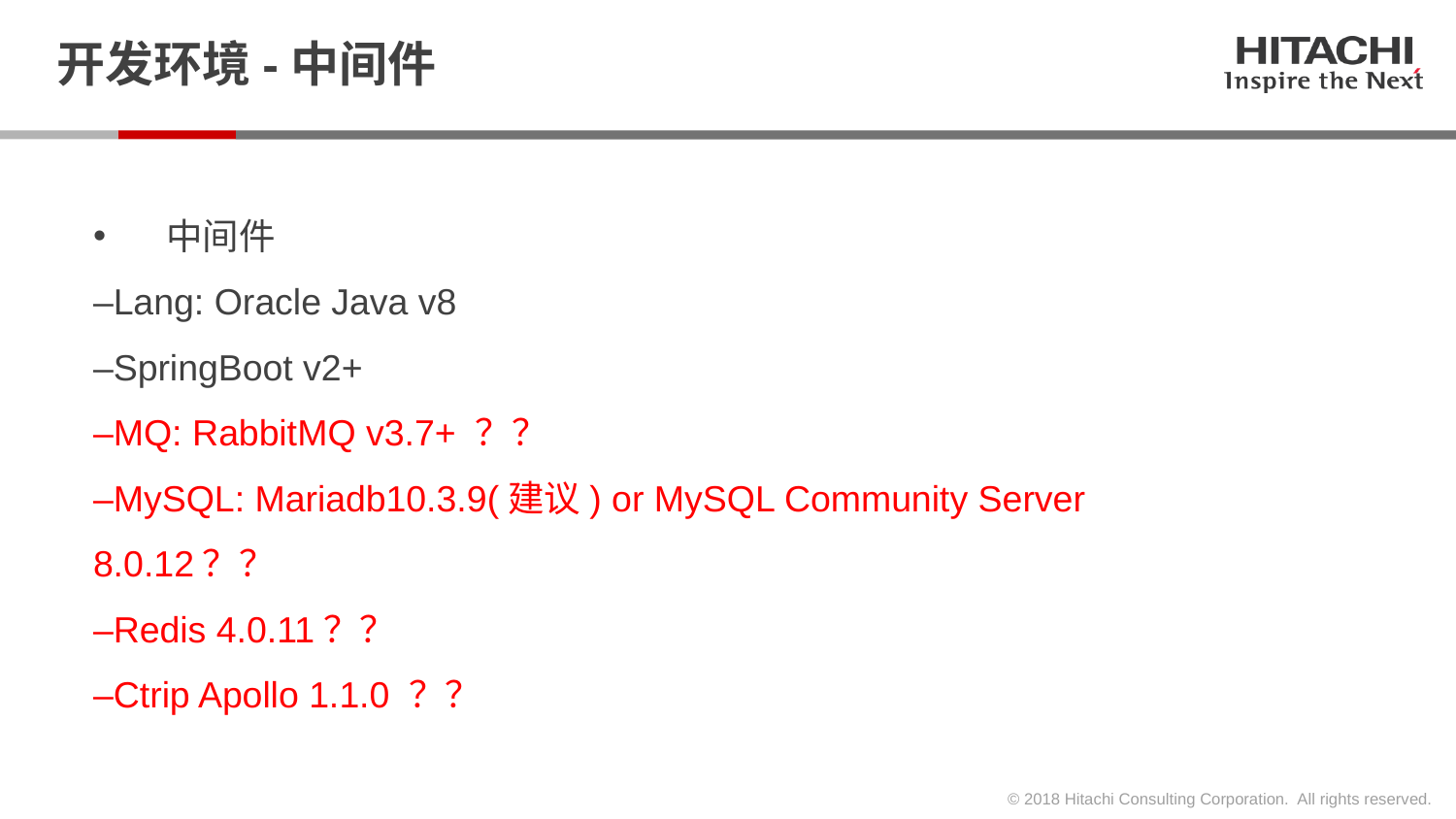

# 开发环境-中间件
中间件
–Lang: Oracle Java v8
–SpringBoot v2+
–MQ: RabbitMQ v3.7+ ？？
–MySQL: Mariadb10.3.9(建议) or MySQL Community Server 8.0.12？？
–Redis 4.0.11？？
–Ctrip Apollo 1.1.0 ？？